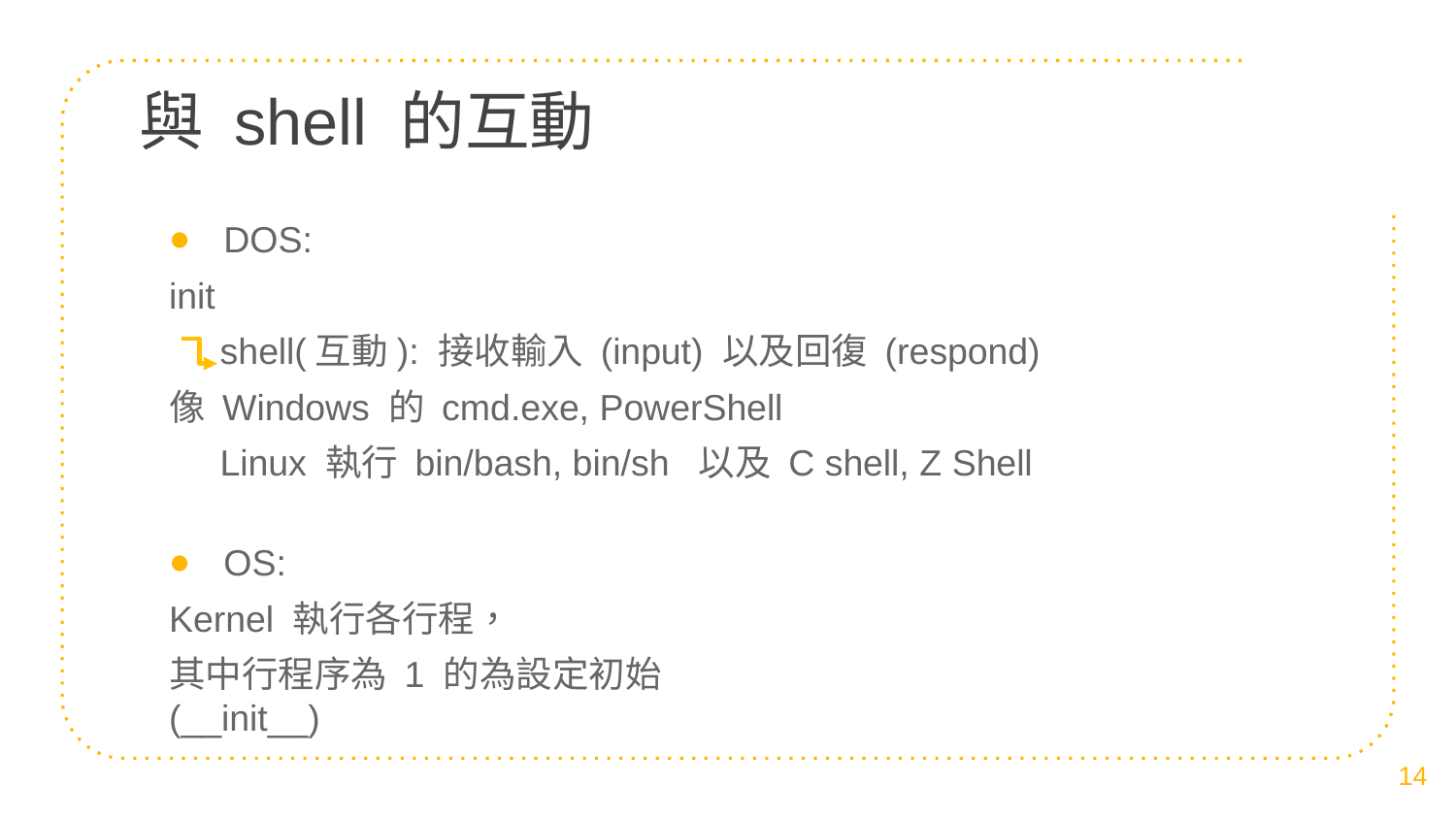

# 與 shell 的互動
DOS:
init
     shell(互動): 接收輸入 (input) 以及回復 (respond)
像 Windows 的 cmd.exe, PowerShell
     Linux 執行 bin/bash, bin/sh  以及 C shell, Z Shell
OS:
Kernel 執行各行程，
其中行程序為 1 的為設定初始(__init__)
14